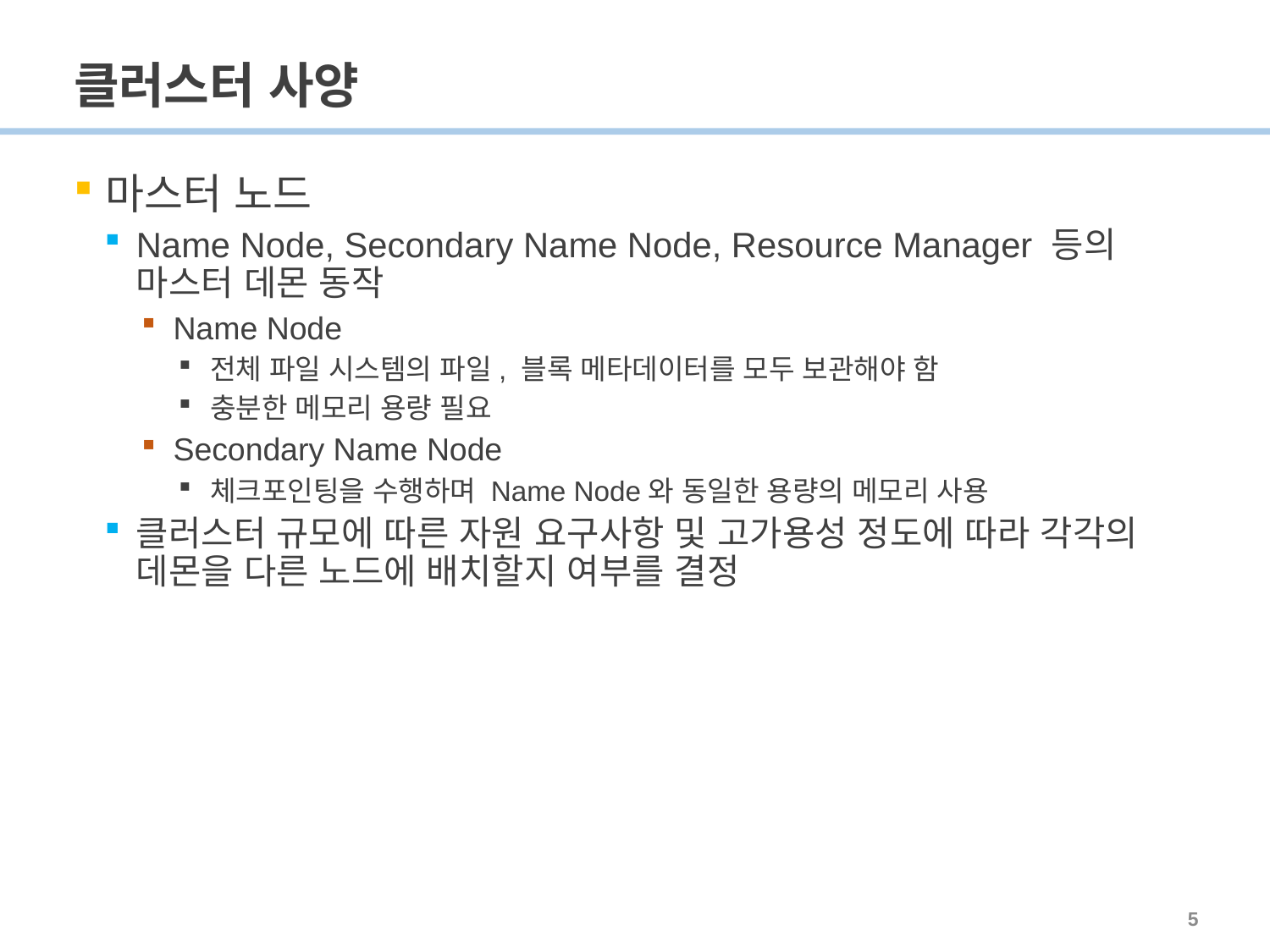

# 클러스터 사양
마스터 노드
Name Node, Secondary Name Node, Resource Manager 등의 마스터 데몬 동작
Name Node
전체 파일 시스템의 파일, 블록 메타데이터를 모두 보관해야 함
충분한 메모리 용량 필요
Secondary Name Node
체크포인팅을 수행하며 Name Node와 동일한 용량의 메모리 사용
클러스터 규모에 따른 자원 요구사항 및 고가용성 정도에 따라 각각의 데몬을 다른 노드에 배치할지 여부를 결정

5